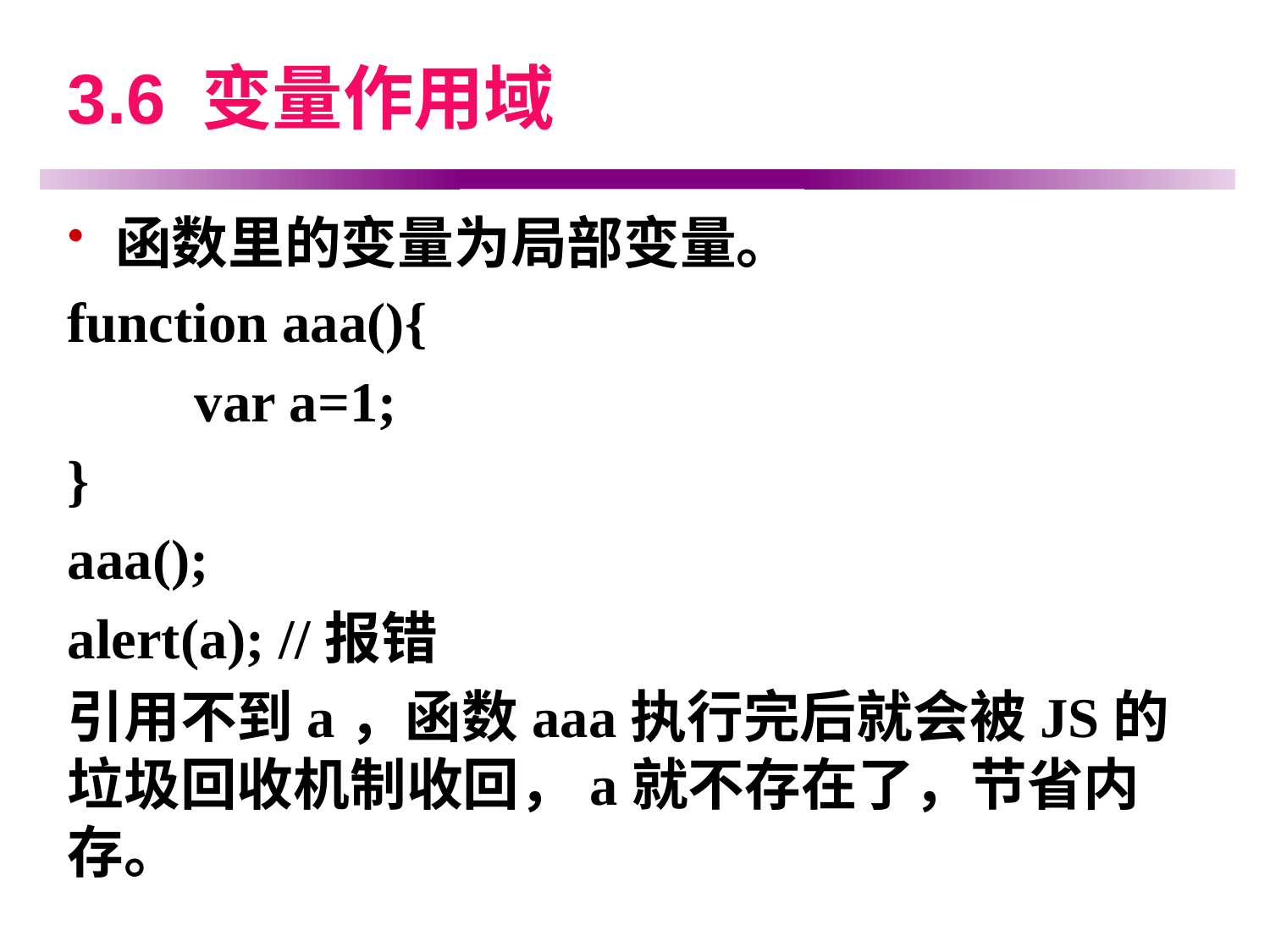

# 3.6 变量作用域
函数里的变量为局部变量。
function aaa(){
	var a=1;
}
aaa();
alert(a); //报错
引用不到a，函数aaa执行完后就会被JS的垃圾回收机制收回，a就不存在了，节省内存。